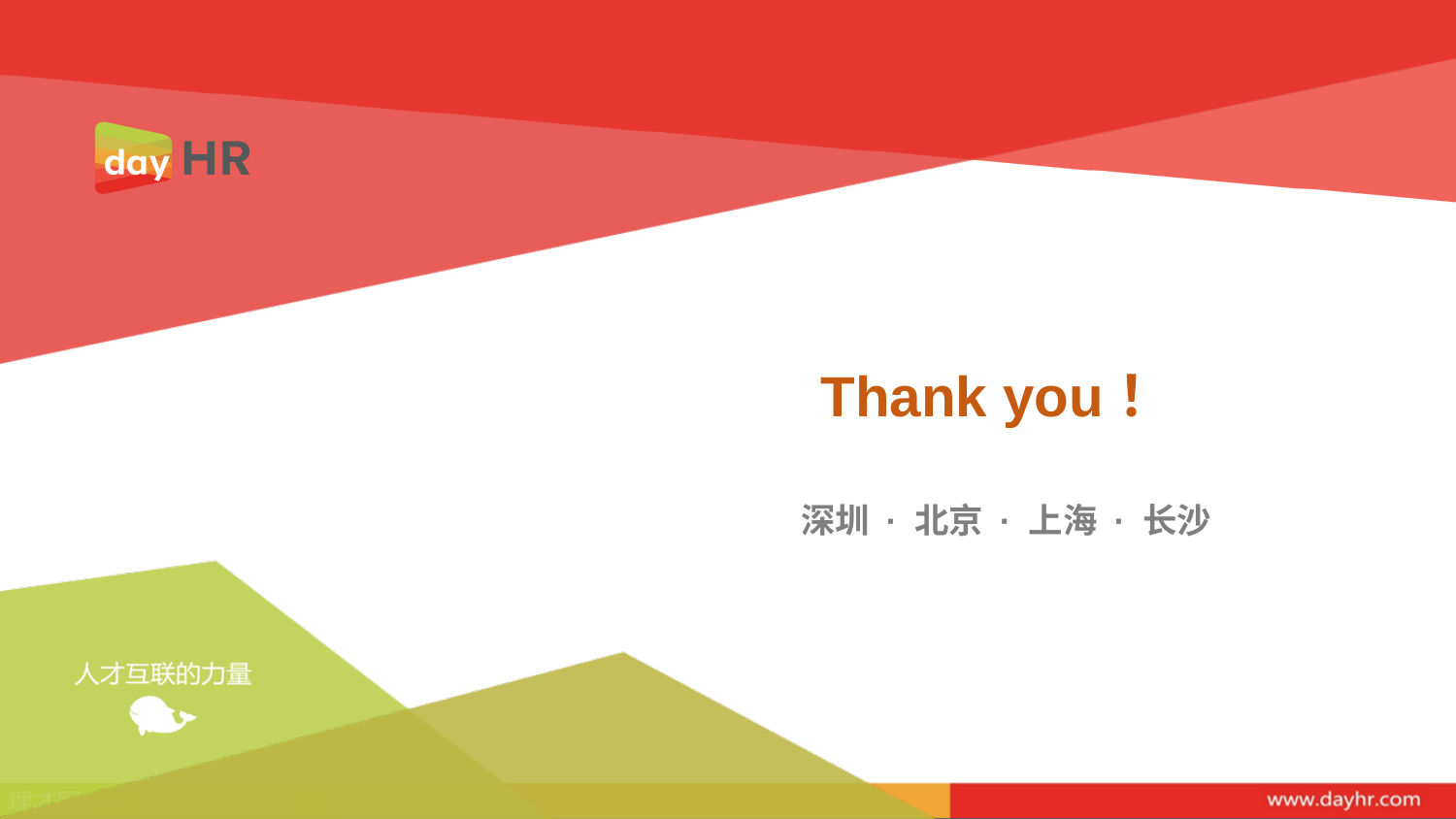

Thank you！
深圳 · 北京 · 上海 · 长沙